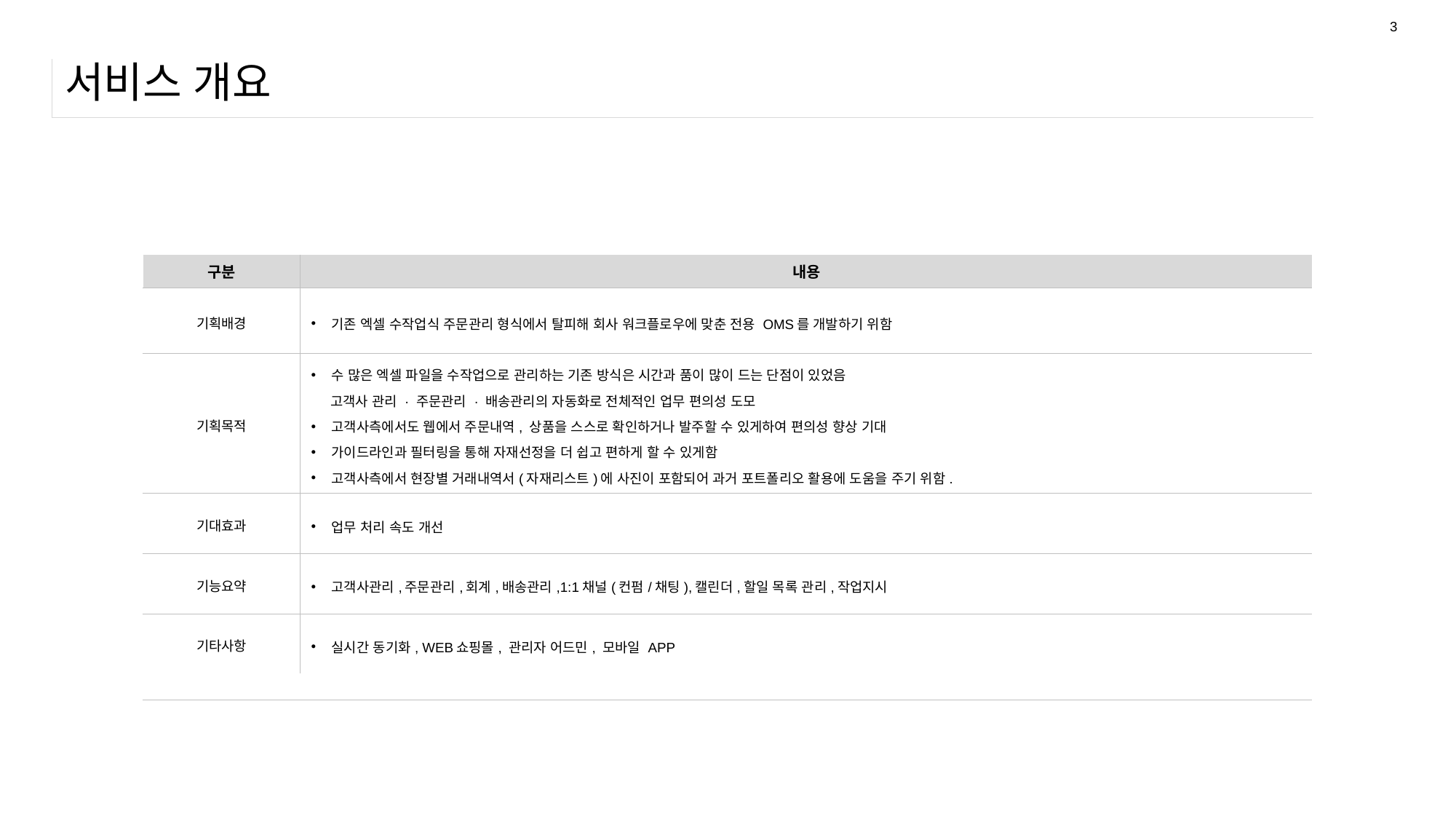

3
# 서비스 개요
| 구분 | 내용 |
| --- | --- |
| 기획배경 | 기존 엑셀 수작업식 주문관리 형식에서 탈피해 회사 워크플로우에 맞춘 전용 OMS를 개발하기 위함 |
| 기획목적 | 수 많은 엑셀 파일을 수작업으로 관리하는 기존 방식은 시간과 품이 많이 드는 단점이 있었음 고객사 관리 · 주문관리 · 배송관리의 자동화로 전체적인 업무 편의성 도모 고객사측에서도 웹에서 주문내역, 상품을 스스로 확인하거나 발주할 수 있게하여 편의성 향상 기대 가이드라인과 필터링을 통해 자재선정을 더 쉽고 편하게 할 수 있게함 고객사측에서 현장별 거래내역서(자재리스트)에 사진이 포함되어 과거 포트폴리오 활용에 도움을 주기 위함. |
| 기대효과 | 업무 처리 속도 개선 |
| 기능요약 | 고객사관리,주문관리,회계,배송관리,1:1채널(컨펌/채팅),캘린더,할일 목록 관리,작업지시 |
| 기타사항 | 실시간 동기화, WEB쇼핑몰, 관리자 어드민, 모바일 APP |
|  |  |